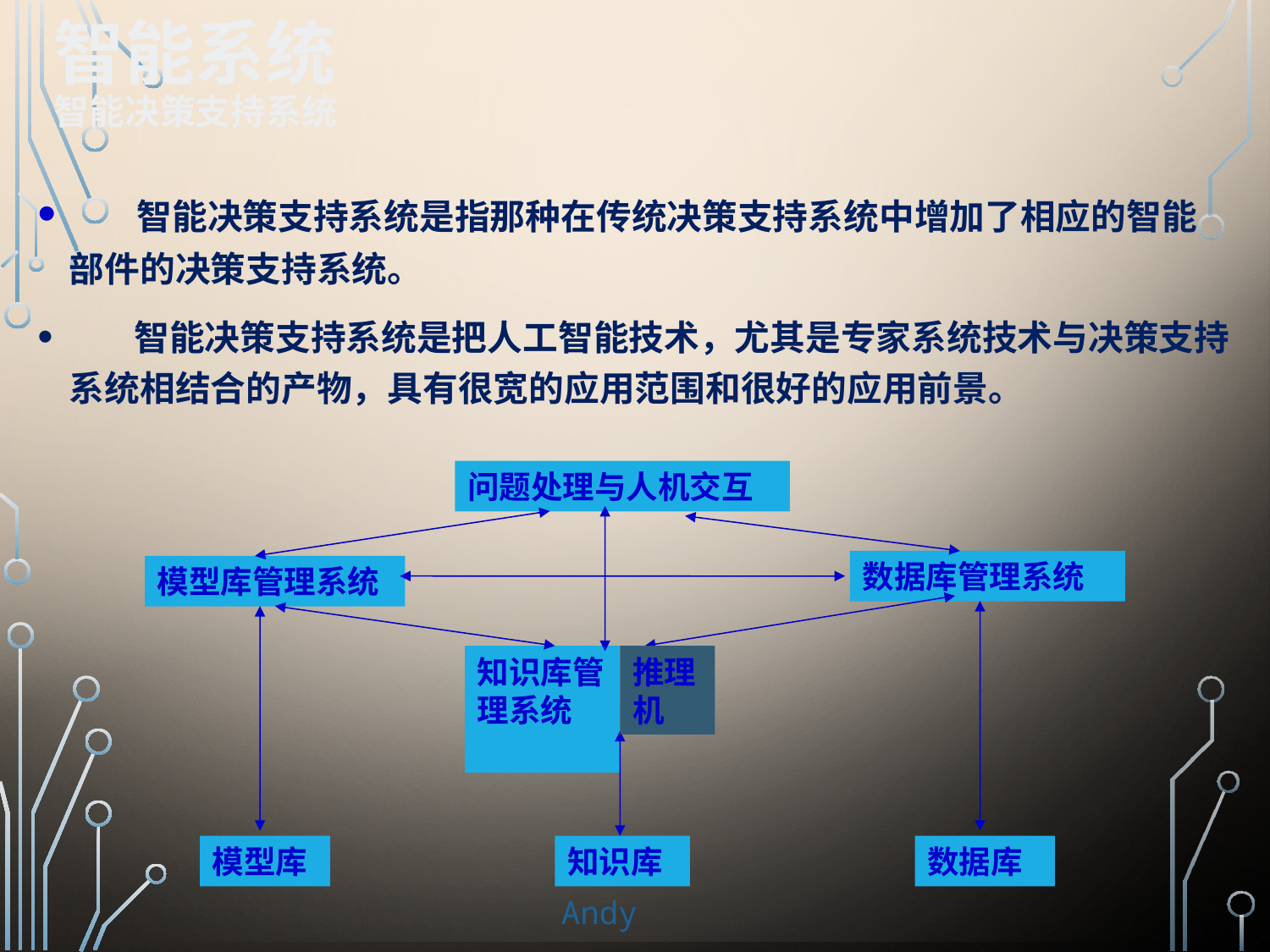

# 智能系统 智能决策支持系统
      智能决策支持系统是指那种在传统决策支持系统中增加了相应的智能部件的决策支持系统。
       智能决策支持系统是把人工智能技术，尤其是专家系统技术与决策支持系统相结合的产物，具有很宽的应用范围和很好的应用前景。
问题处理与人机交互

数据库管理系统
模型库管理系统

知识库管
理系统
推理机

29
模型库
知识库
数据库